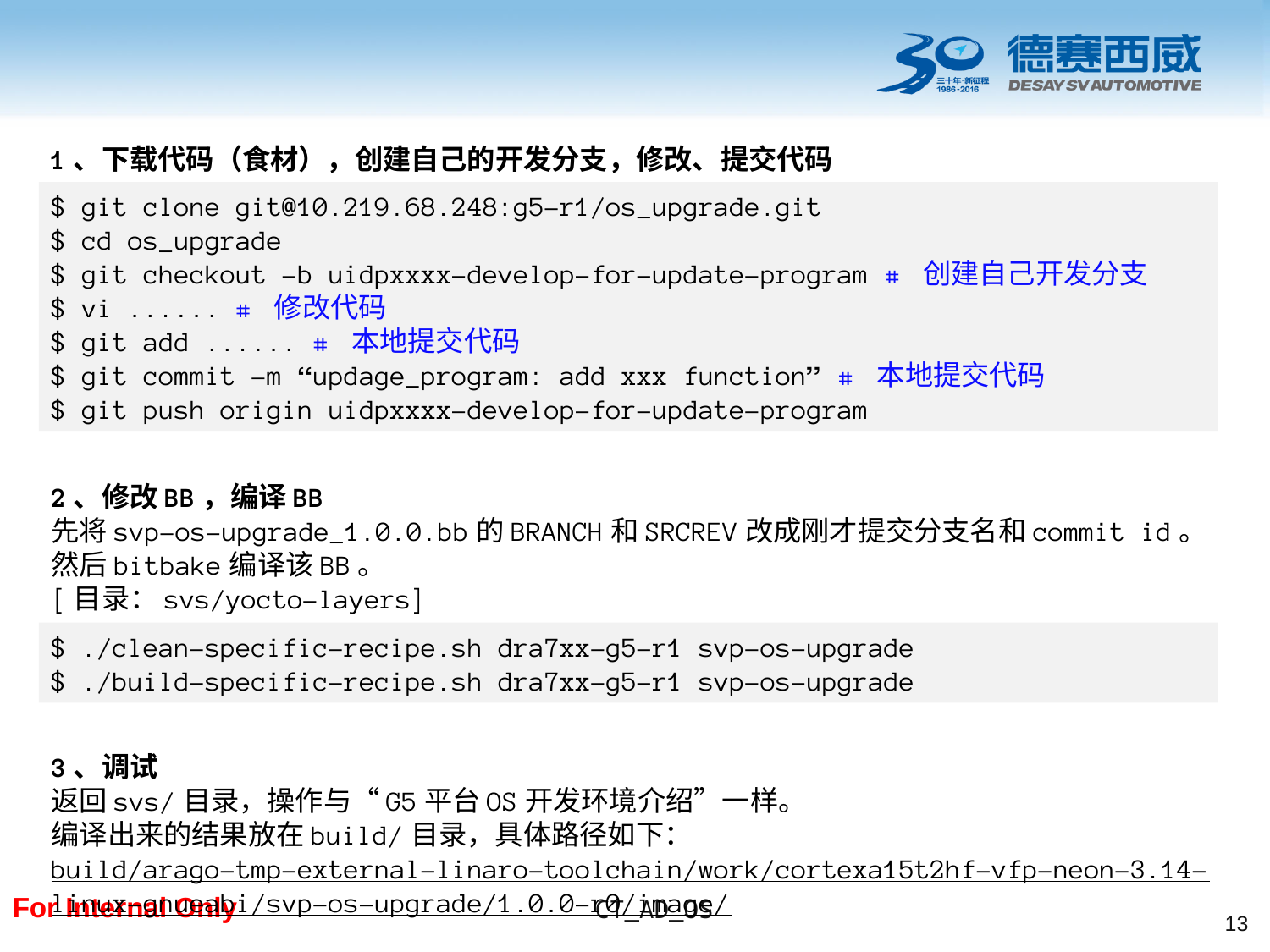

1、下载代码（食材），创建自己的开发分支，修改、提交代码

2、修改BB，编译BB
先将svp-os-upgrade_1.0.0.bb的BRANCH和SRCREV改成刚才提交分支名和commit id。
然后bitbake编译该BB。
[目录：svs/yocto-layers]

3、调试
返回svs/目录，操作与“G5平台OS开发环境介绍”一样。
编译出来的结果放在build/目录，具体路径如下：
build/arago-tmp-external-linaro-toolchain/work/cortexa15t2hf-vfp-neon-3.14-linux-gnueabi/svp-os-upgrade/1.0.0-r0/image/

$ git clone git@10.219.68.248:g5-r1/os_upgrade.git
$ cd os_upgrade
$ git checkout –b uidpxxxx-develop-for-update-program # 创建自己开发分支
$ vi ...... # 修改代码
$ git add ...... # 本地提交代码
$ git commit –m “updage_program: add xxx function” # 本地提交代码
$ git push origin uidpxxxx-develop-for-update-program
$ ./clean-specific-recipe.sh dra7xx-g5-r1 svp-os-upgrade
$ ./build-specific-recipe.sh dra7xx-g5-r1 svp-os-upgrade
13